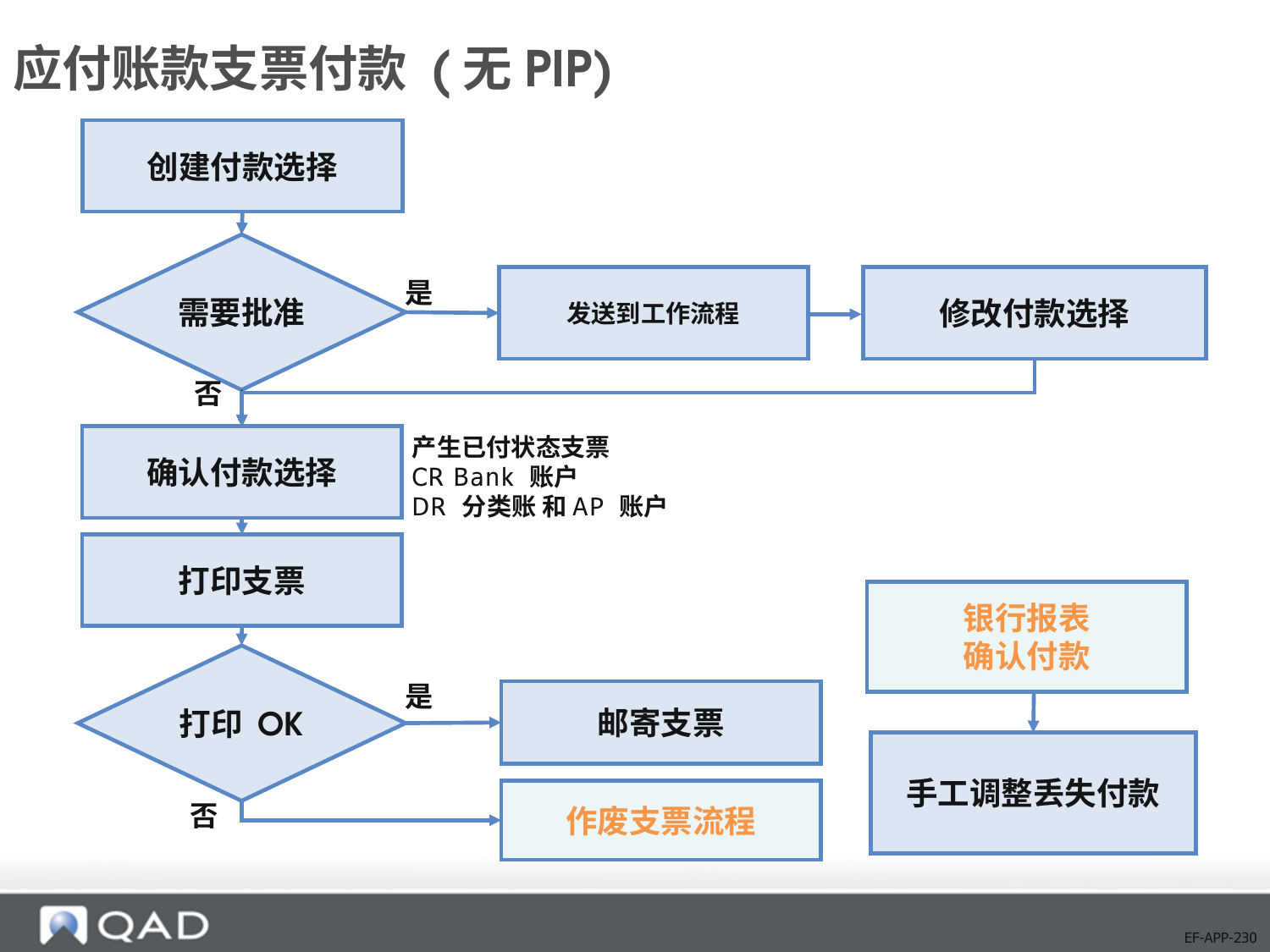

# 应付账款支票付款 (无PIP)
创建付款选择
需要批准
发送到工作流程
修改付款选择
是
否
产生已付状态支票
CR Bank 账户
DR 分类账 和AP 账户
确认付款选择
打印支票
银行报表
确认付款
打印 OK
是
邮寄支票
手工调整丢失付款
作废支票流程
否
EF-APP-230